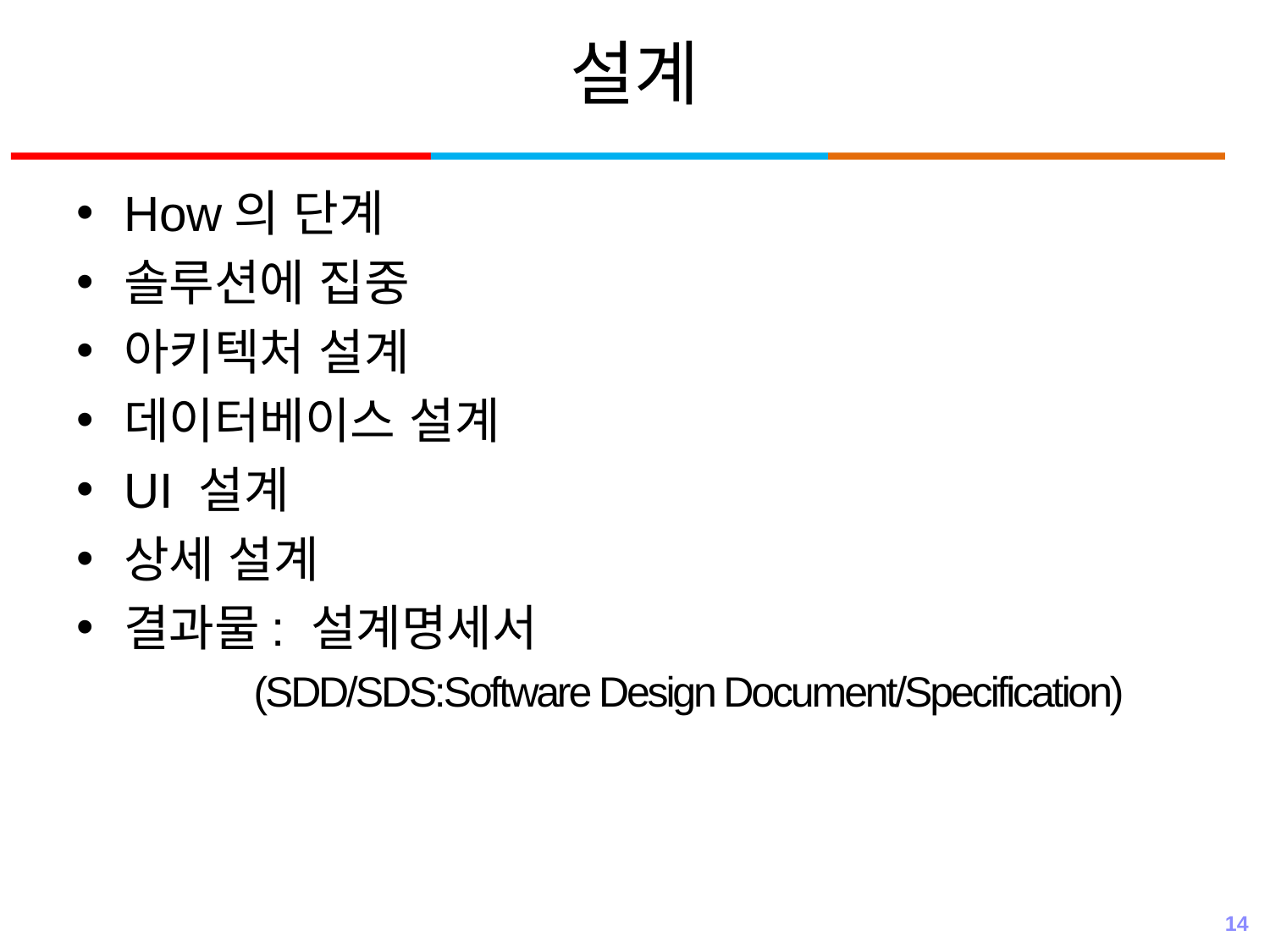

# 설계
How의 단계
솔루션에 집중
아키텍처 설계
데이터베이스 설계
UI 설계
상세 설계
결과물: 설계명세서
                   (SDD/SDS:Software Design Document/Specification)
14